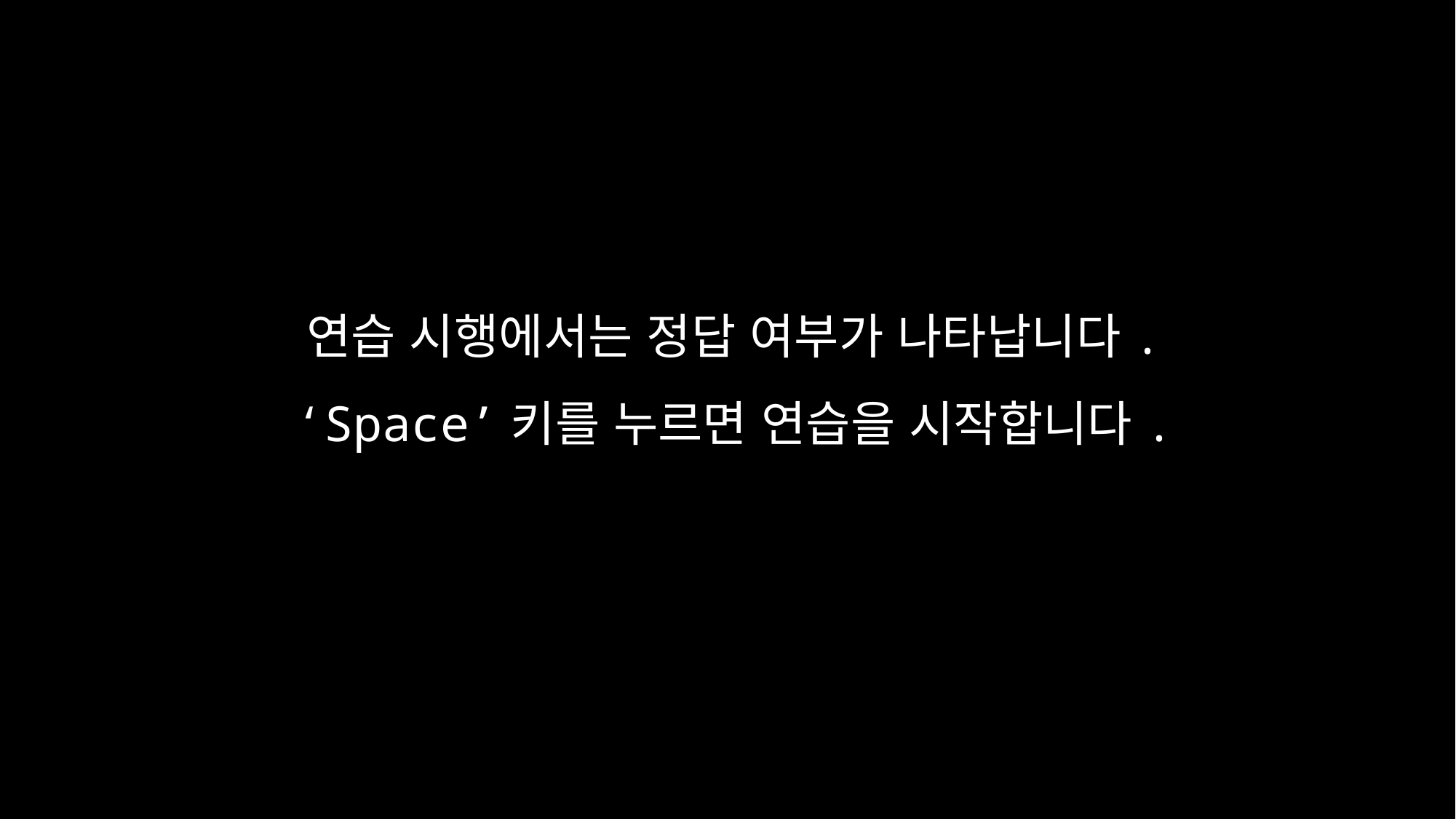

연습 시행에서는 정답 여부가 나타납니다.
‘Space’키를 누르면 연습을 시작합니다.